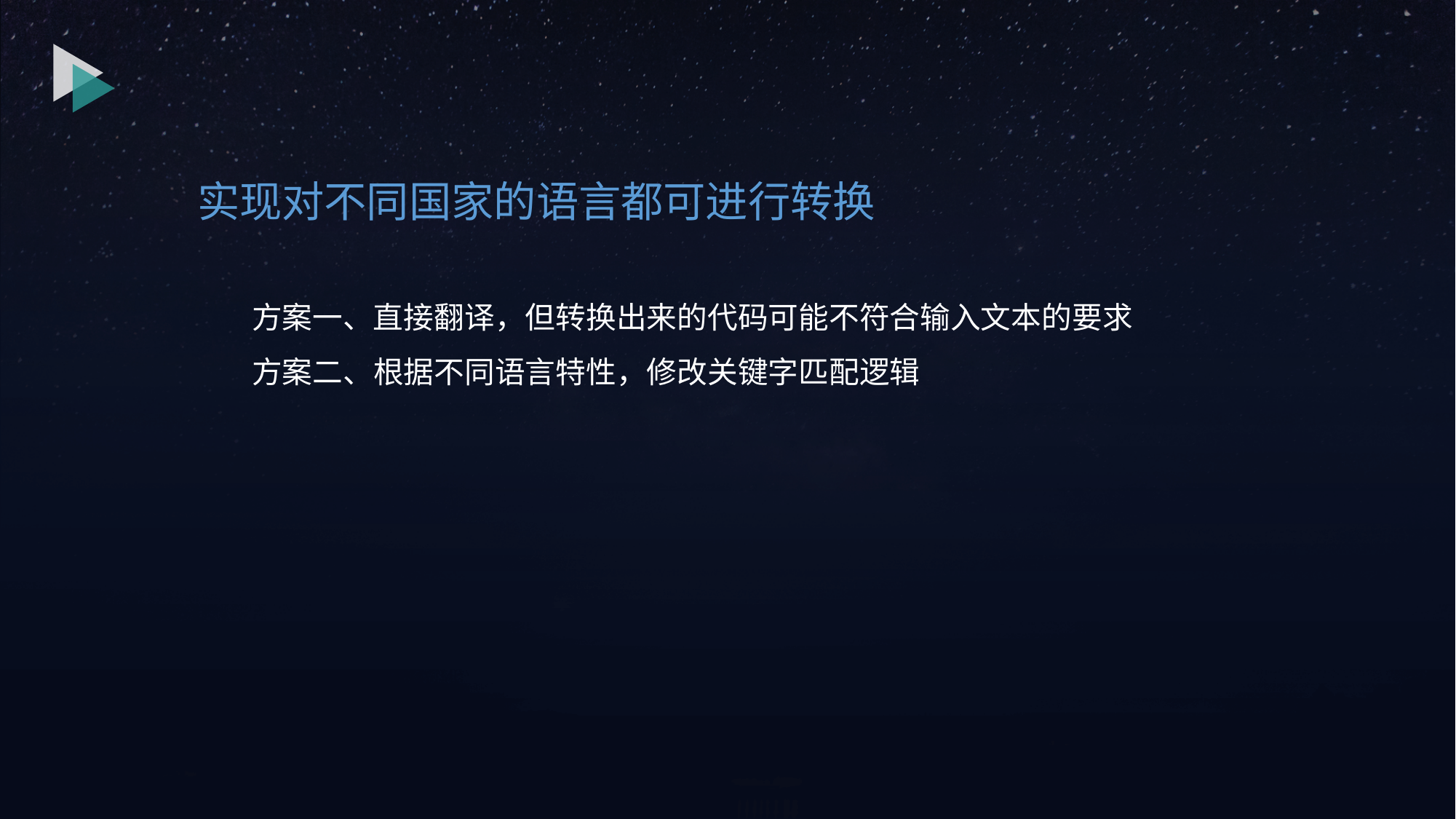

实现对不同国家的语言都可进行转换

方案一、直接翻译，但转换出来的代码可能不符合输入文本的要求
方案二、根据不同语言特性，修改关键字匹配逻辑